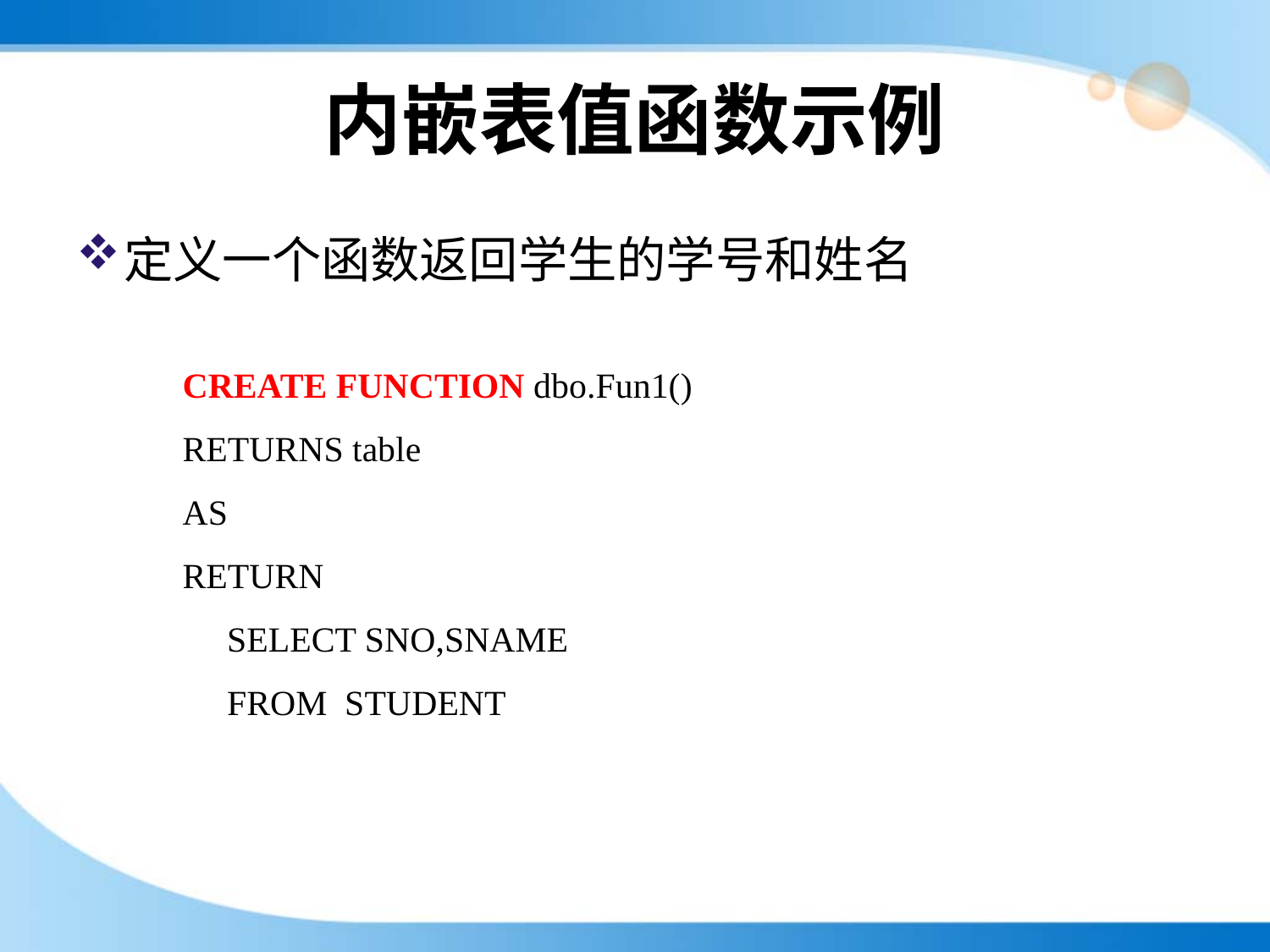

# 内嵌表值函数示例
定义一个函数返回学生的学号和姓名
CREATE FUNCTION dbo.Fun1()
RETURNS table
AS
RETURN
     SELECT SNO,SNAME
     FROM  STUDENT